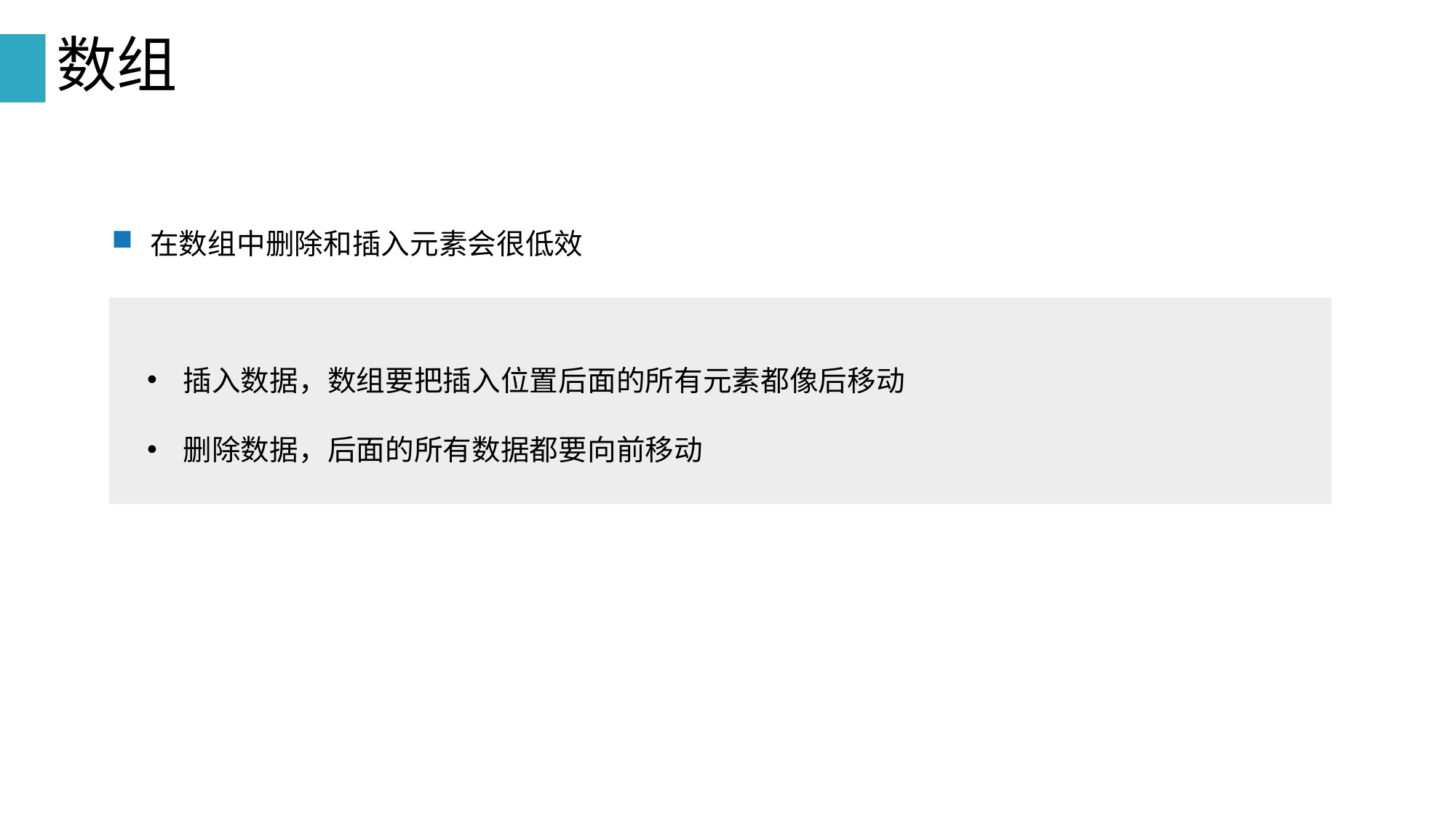

# 数组
在数组中删除和插入元素会很低效

插入数据，数组要把插入位置后面的所有元素都像后移动
删除数据，后面的所有数据都要向前移动